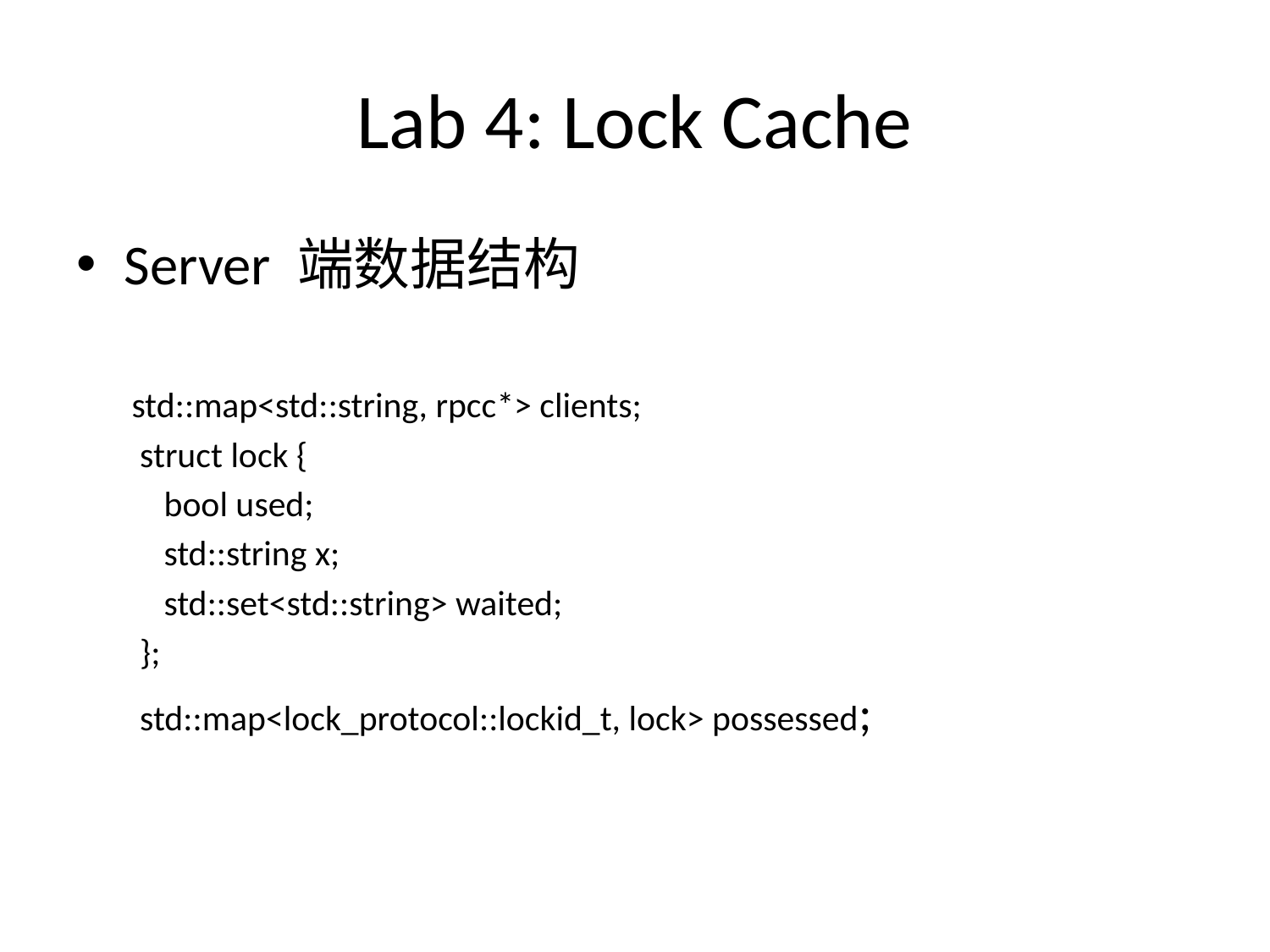

# Lab 4: Lock Cache
Server 端数据结构

std::map<std::string, rpcc*> clients;
 struct lock {
    bool used;
    std::string x;
    std::set<std::string> waited;
 };
 std::map<lock_protocol::lockid_t, lock> possessed;